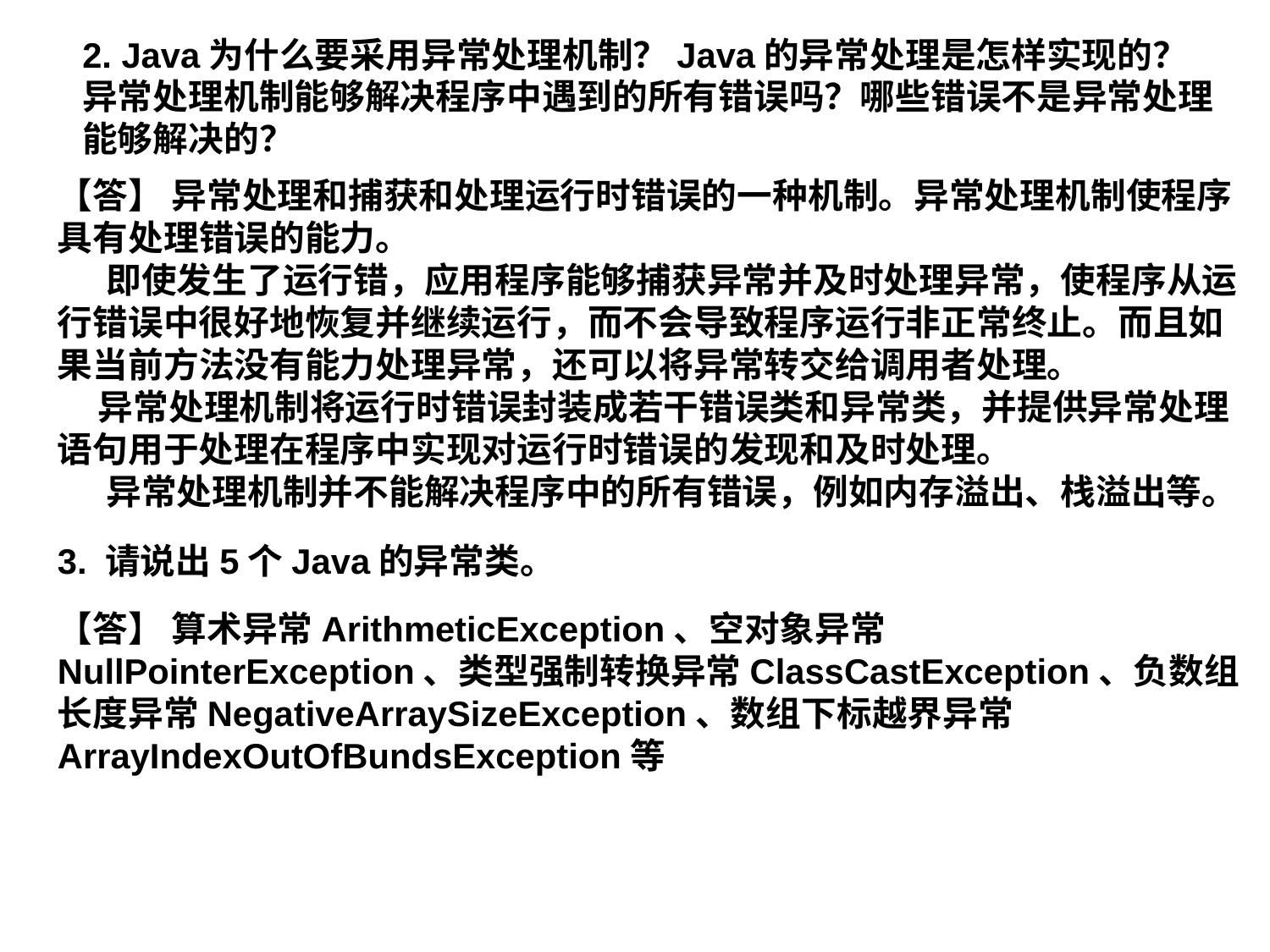

2. Java为什么要采用异常处理机制？Java的异常处理是怎样实现的？异常处理机制能够解决程序中遇到的所有错误吗？哪些错误不是异常处理能够解决的？
【答】 异常处理和捕获和处理运行时错误的一种机制。异常处理机制使程序具有处理错误的能力。
     即使发生了运行错，应用程序能够捕获异常并及时处理异常，使程序从运行错误中很好地恢复并继续运行，而不会导致程序运行非正常终止。而且如果当前方法没有能力处理异常，还可以将异常转交给调用者处理。
    异常处理机制将运行时错误封装成若干错误类和异常类，并提供异常处理语句用于处理在程序中实现对运行时错误的发现和及时处理。
     异常处理机制并不能解决程序中的所有错误，例如内存溢出、栈溢出等。
3. 请说出5个Java的异常类。
【答】 算术异常ArithmeticException、空对象异常NullPointerException、类型强制转换异常ClassCastException、负数组长度异常NegativeArraySizeException、数组下标越界异常 ArrayIndexOutOfBundsException等